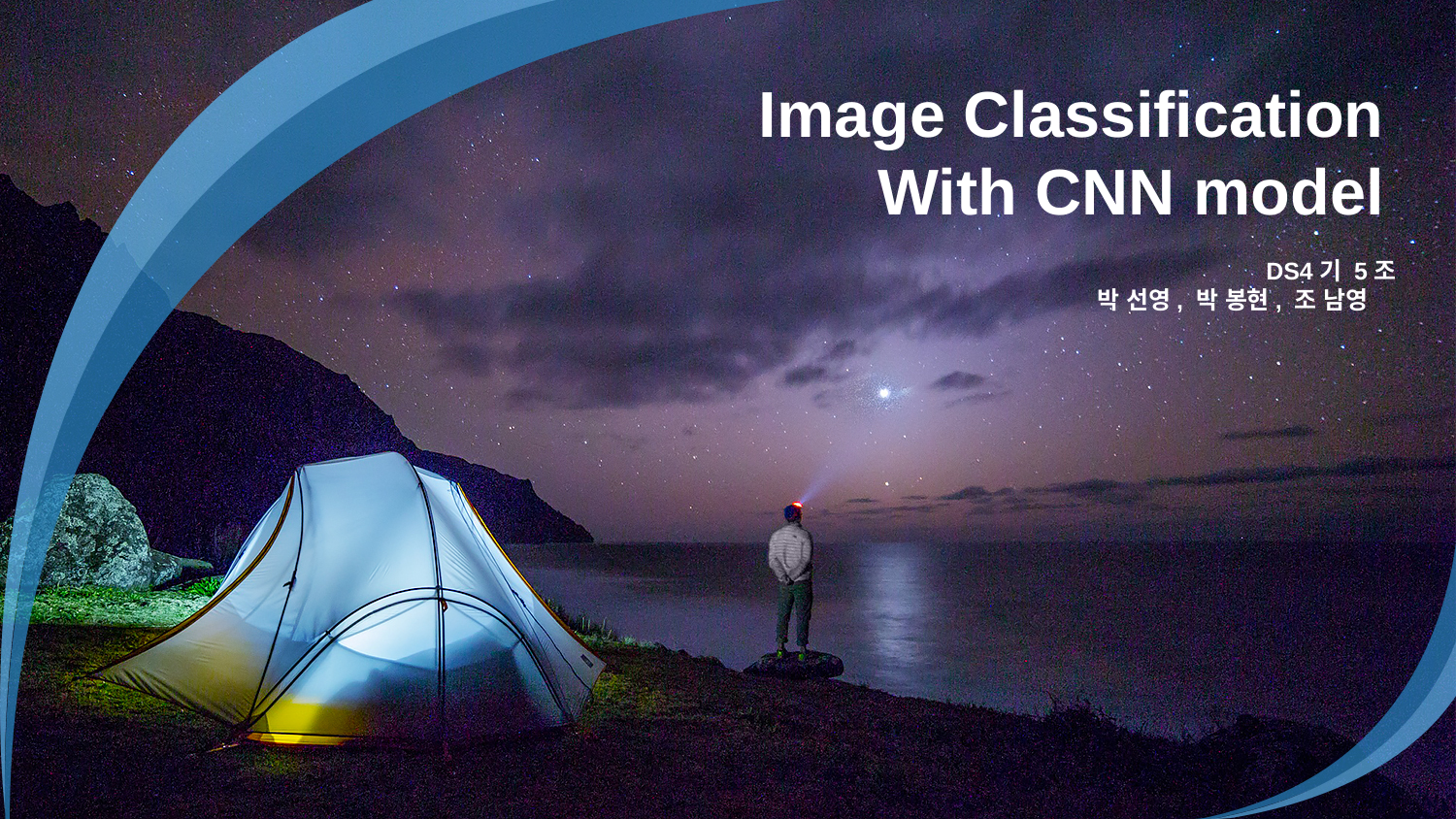

Image Classification
With CNN model
DS4기 5조
박 선영, 박 봉현, 조 남영